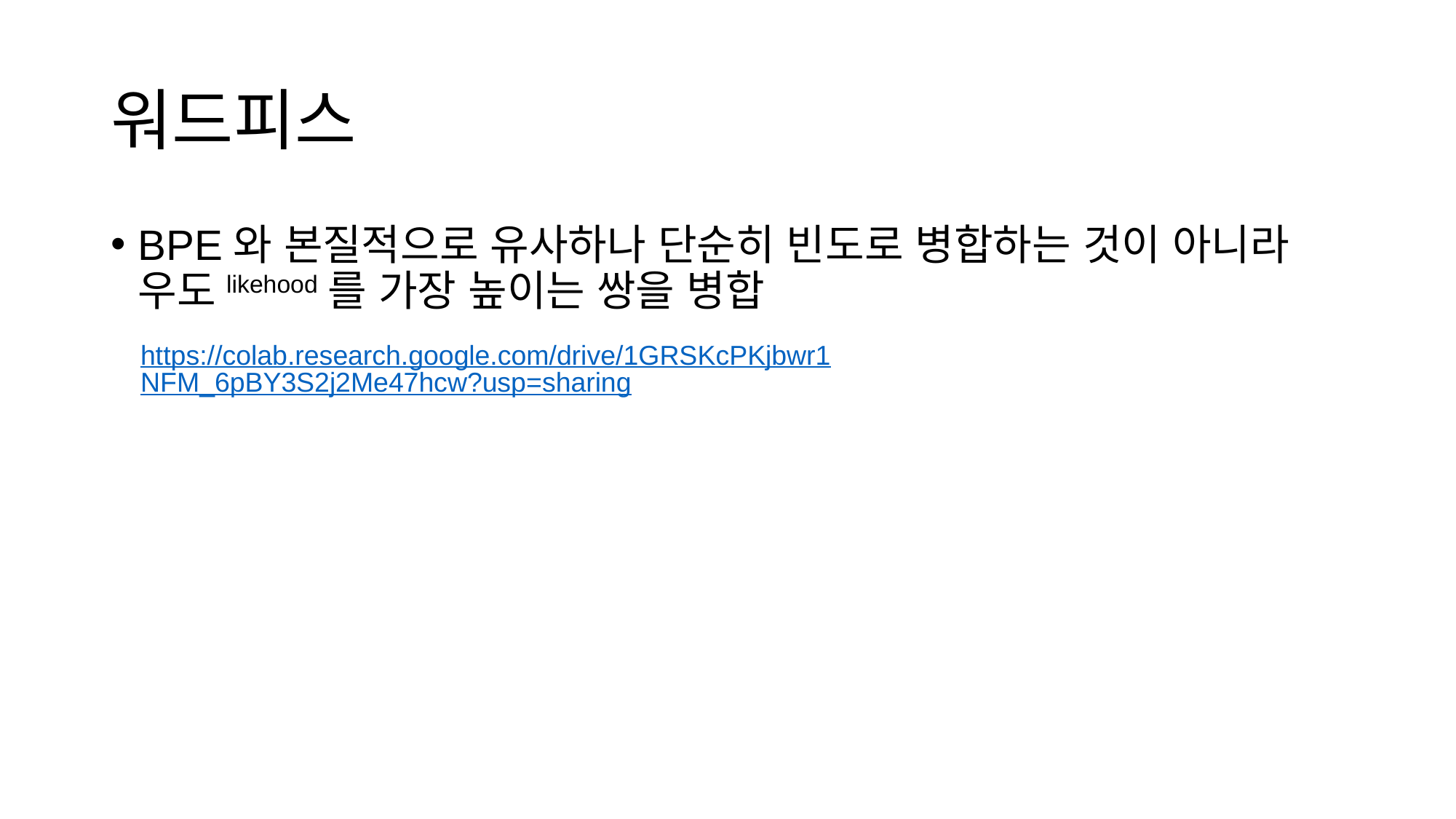

# 워드피스
BPE와 본질적으로 유사하나 단순히 빈도로 병합하는 것이 아니라 우도likehood를 가장 높이는 쌍을 병합
https://colab.research.google.com/drive/1GRSKcPKjbwr1NFM_6pBY3S2j2Me47hcw?usp=sharing